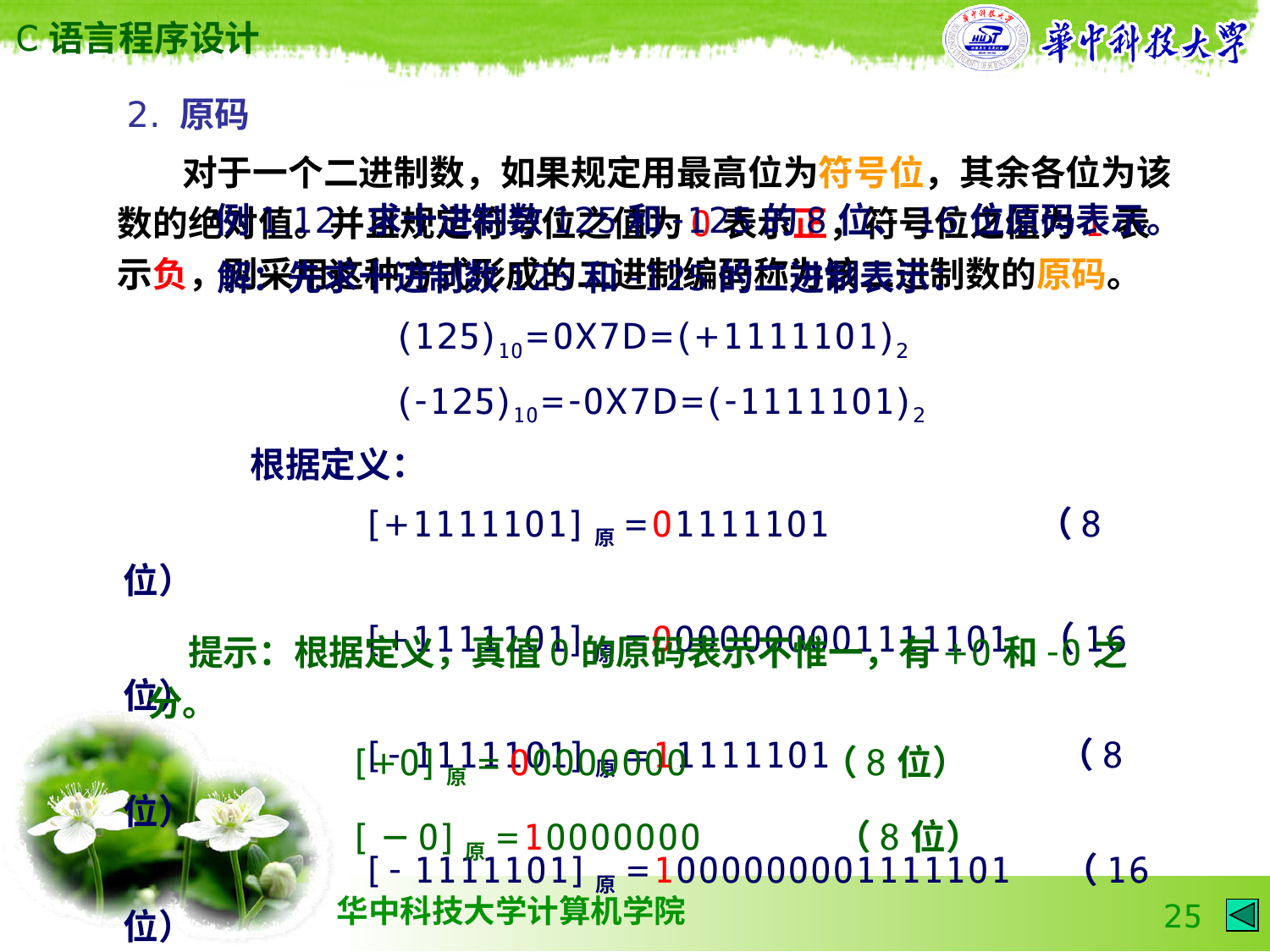

2. 原码
       对于一个二进制数，如果规定用最高位为符号位，其余各位为该数的绝对值。并且规定符号位之值为0表示正，符号位之值为1表示负，则采用这种方式形成的二进制编码称为该二进制数的原码。
      例1.12  求十进制数125和-125的8位、16位原码表示。
      解：先求十进制数125和-125的二进制表示：
                       (125)10=0X7D=(+1111101)2
                       (-125)10=-0X7D=(-1111101)2
	根据定义：
                    [+1111101]原=01111101                   （8位）
                    [+1111101]原=0000000001111101  （16位）
                    [ - 1111101]原=11111101                     （8位）
                    [ - 1111101]原=1000000001111101    （16位）
    提示：根据定义，真值0的原码表示不惟一，有+0和-0之分。
                    [+0]原= 00000000            （8位）
                    [－0]原=10000000            （8位）
25